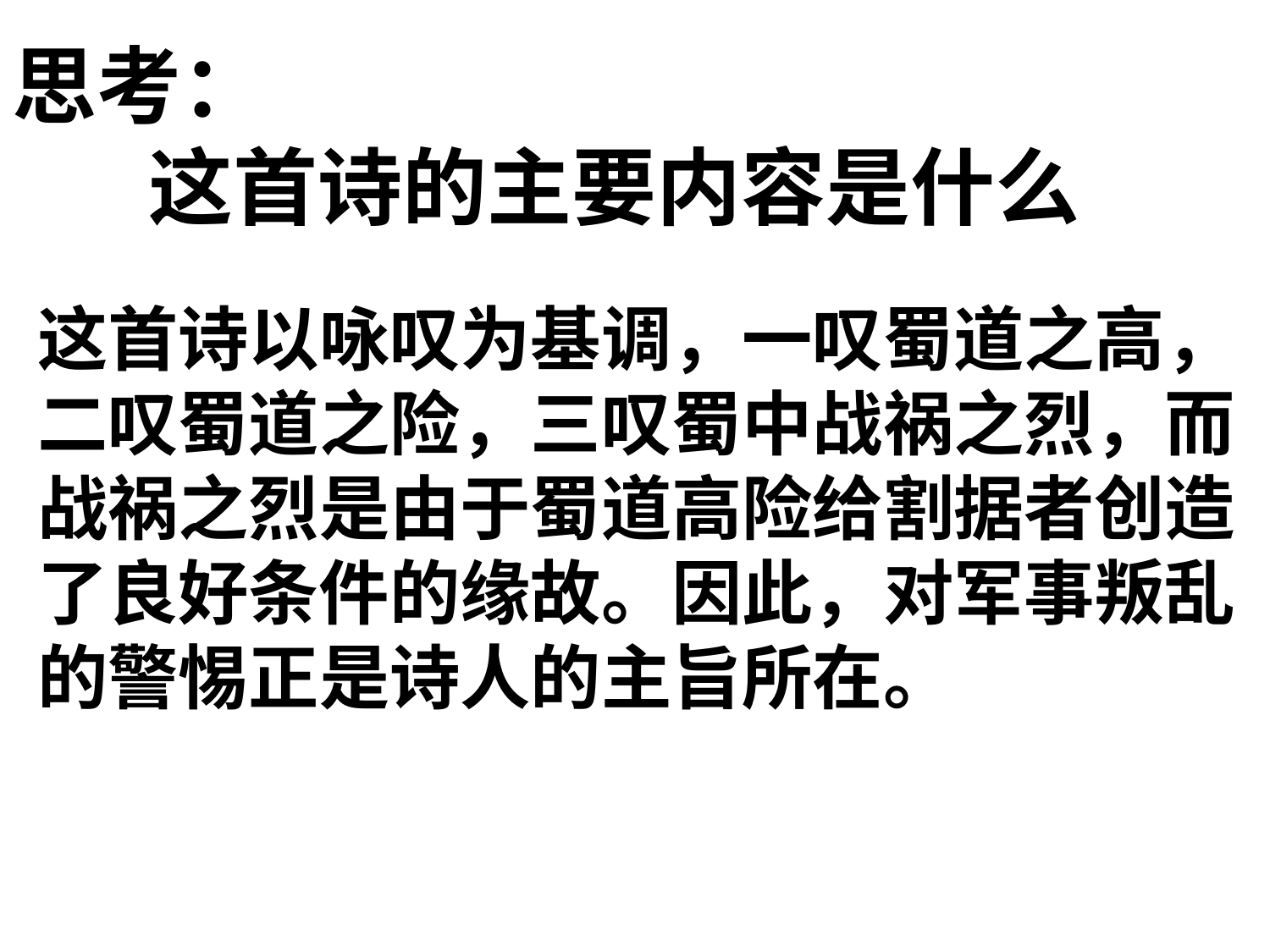

思考：
      这首诗的主要内容是什么
这首诗以咏叹为基调，一叹蜀道之高，二叹蜀道之险，三叹蜀中战祸之烈，而战祸之烈是由于蜀道高险给割据者创造了良好条件的缘故。因此，对军事叛乱的警惕正是诗人的主旨所在。